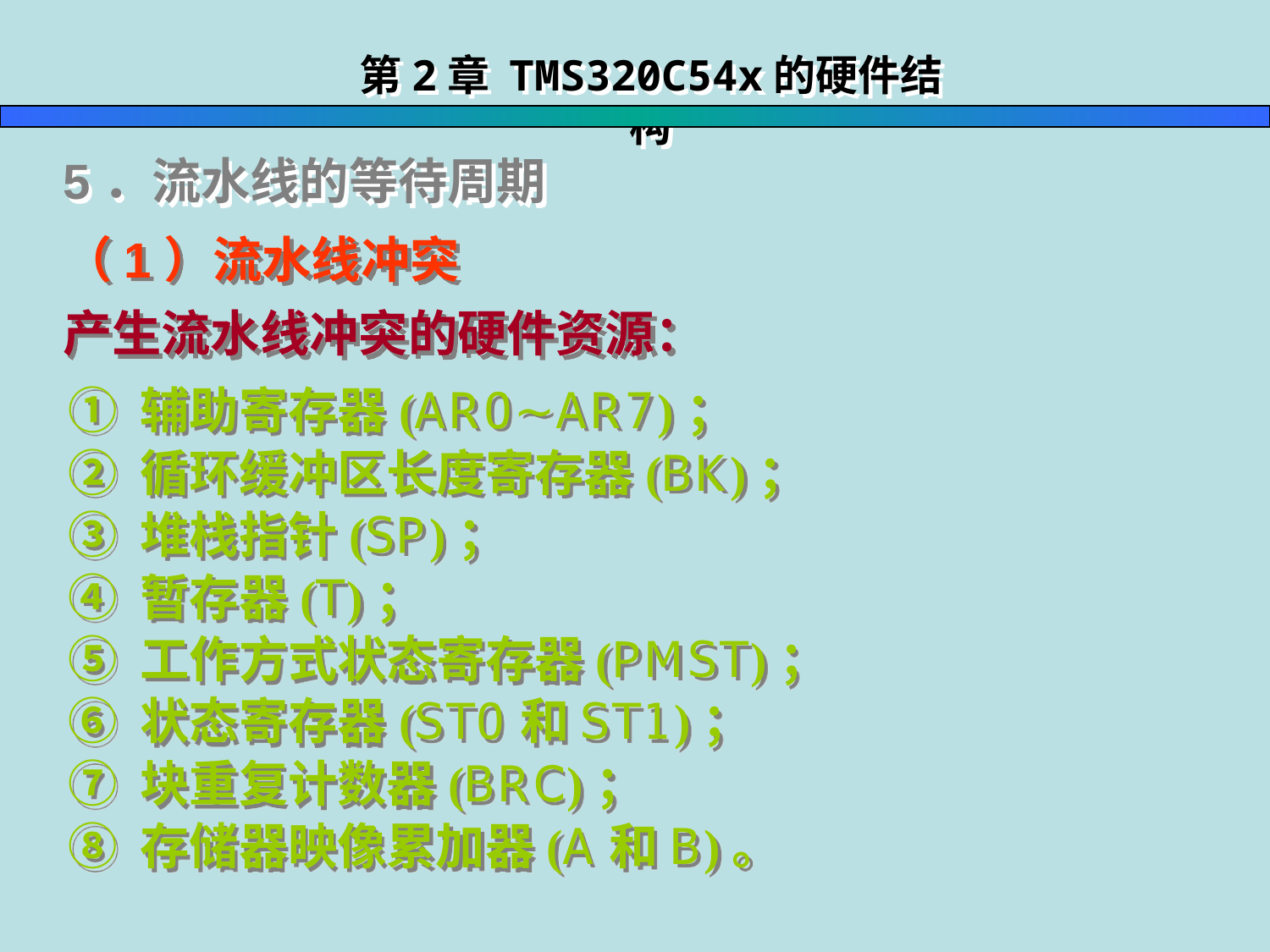

第2章 TMS320C54x的硬件结构

5．流水线的等待周期
（1）流水线冲突
产生流水线冲突的硬件资源：
    ① 辅助寄存器(AR0~AR7)；
    ② 循环缓冲区长度寄存器(BK)；
    ③ 堆栈指针(SP)；
    ④ 暂存器(T)；
    ⑤ 工作方式状态寄存器(PMST)；
    ⑥ 状态寄存器(ST0和ST1)；
    ⑦ 块重复计数器(BRC)；
    ⑧ 存储器映像累加器(A和B)。
161